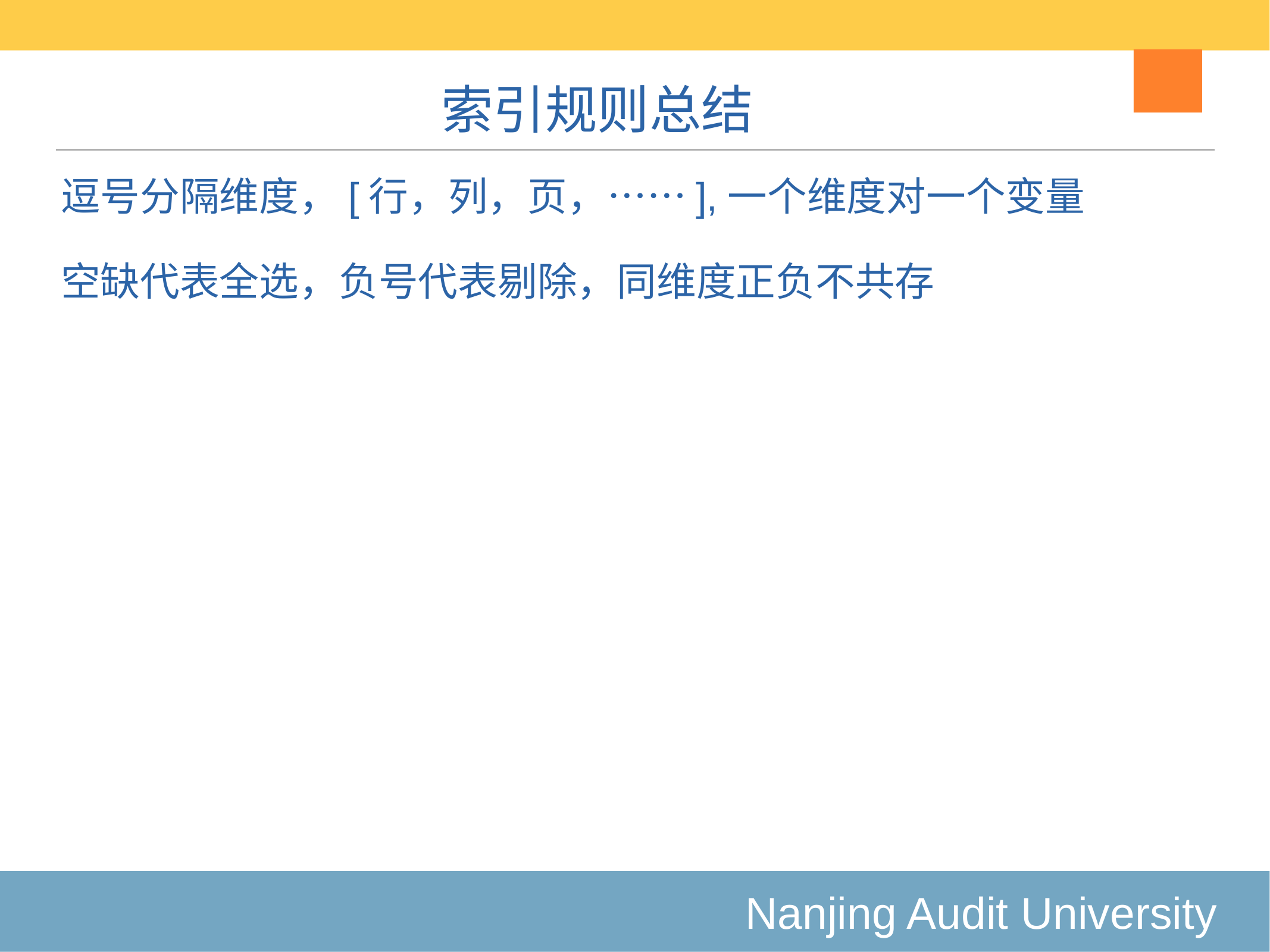

# 索引规则总结
逗号分隔维度，[行，列，页，……],一个维度对一个变量
空缺代表全选，负号代表剔除，同维度正负不共存